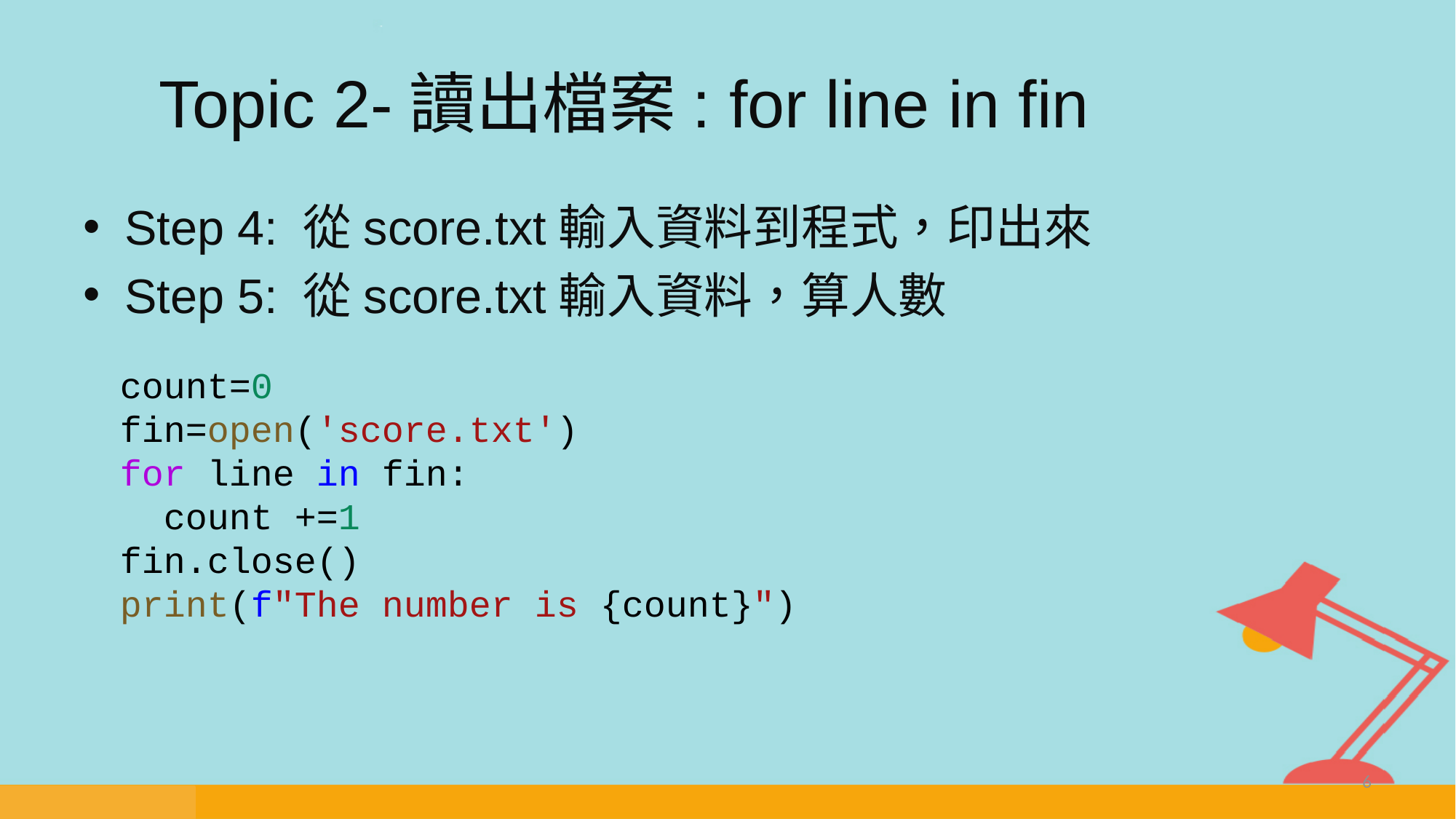

# Topic 2-讀出檔案: for line in fin
Step 4: 從score.txt輸入資料到程式，印出來
Step 5: 從score.txt輸入資料，算人數

count=0
fin=open('score.txt')
for line in fin:
  count +=1
fin.close()
print(f"The number is {count}")
6